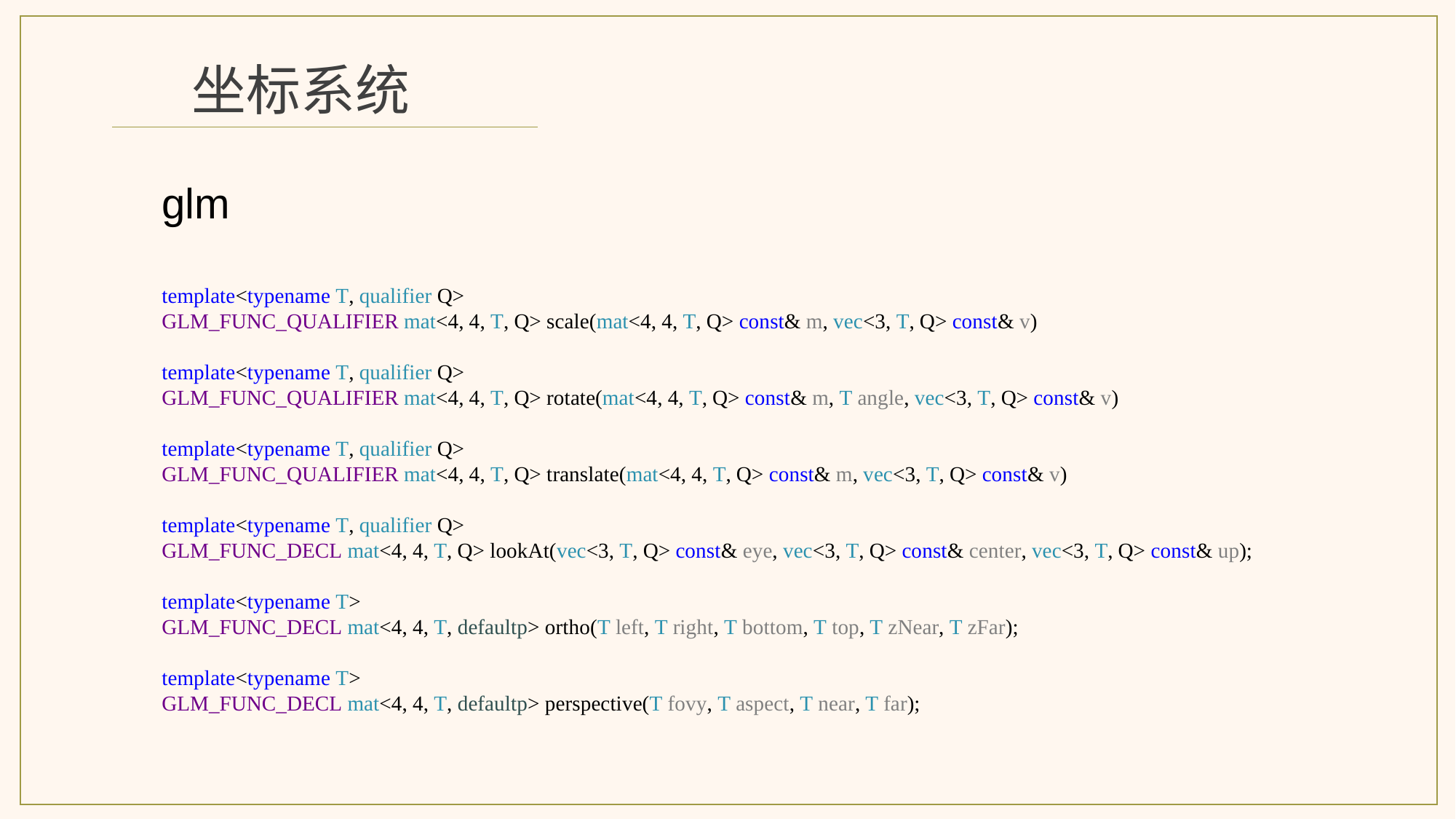

坐标系统
glm
template<typename T, qualifier Q>
GLM_FUNC_QUALIFIER mat<4, 4, T, Q> scale(mat<4, 4, T, Q> const& m, vec<3, T, Q> const& v)

template<typename T, qualifier Q>
GLM_FUNC_QUALIFIER mat<4, 4, T, Q> rotate(mat<4, 4, T, Q> const& m, T angle, vec<3, T, Q> const& v)

template<typename T, qualifier Q>
GLM_FUNC_QUALIFIER mat<4, 4, T, Q> translate(mat<4, 4, T, Q> const& m, vec<3, T, Q> const& v)

template<typename T, qualifier Q>
GLM_FUNC_DECL mat<4, 4, T, Q> lookAt(vec<3, T, Q> const& eye, vec<3, T, Q> const& center, vec<3, T, Q> const& up);

template<typename T>
GLM_FUNC_DECL mat<4, 4, T, defaultp> ortho(T left, T right, T bottom, T top, T zNear, T zFar);

template<typename T>
GLM_FUNC_DECL mat<4, 4, T, defaultp> perspective(T fovy, T aspect, T near, T far);